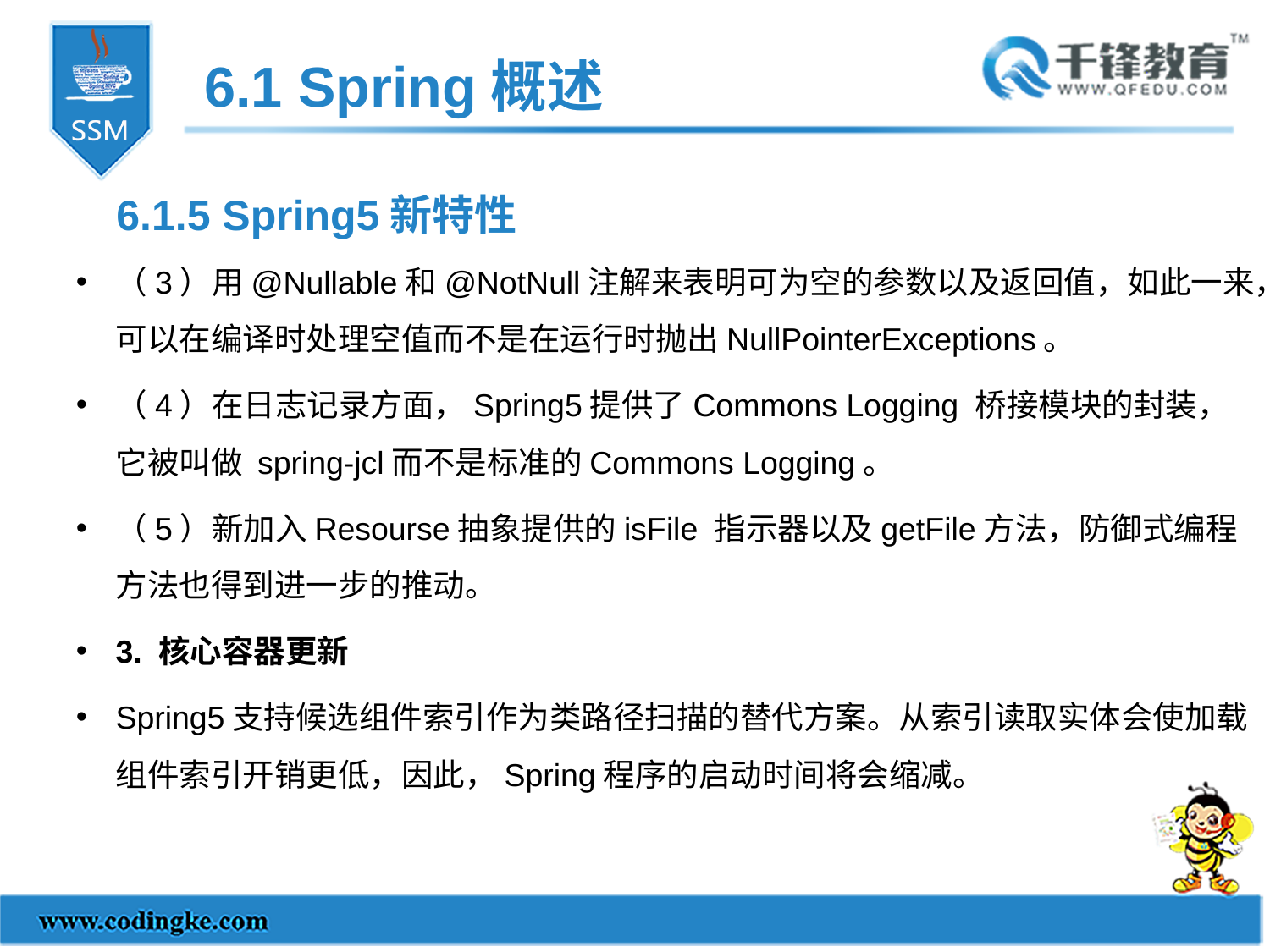

6.1 Spring概述
6.1.5 Spring5新特性
（3）用@Nullable和@NotNull注解来表明可为空的参数以及返回值，如此一来，可以在编译时处理空值而不是在运行时抛出NullPointerExceptions。
（4）在日志记录方面，Spring5提供了Commons Logging 桥接模块的封装，它被叫做 spring-jcl而不是标准的Commons Logging。
（5）新加入Resourse抽象提供的isFile 指示器以及getFile方法，防御式编程方法也得到进一步的推动。
3. 核心容器更新
Spring5支持候选组件索引作为类路径扫描的替代方案。从索引读取实体会使加载组件索引开销更低，因此，Spring程序的启动时间将会缩减。